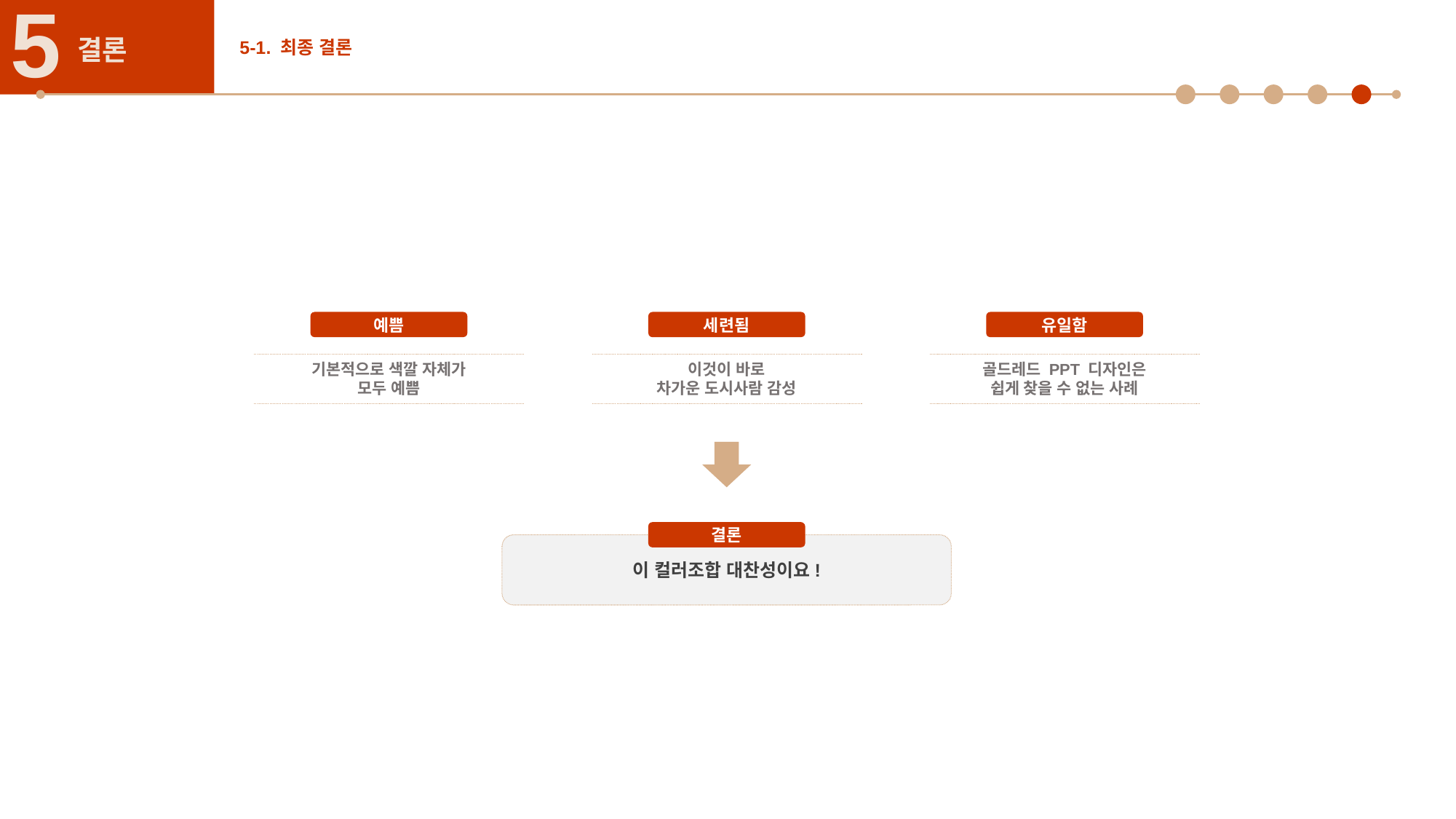

5

결론
5-1. 최종 결론

예쁨
세련됨
유일함
기본적으로 색깔 자체가
모두 예쁨
이것이 바로
차가운 도시사람 감성
골드레드 PPT 디자인은
쉽게 찾을 수 없는 사례

결론
이 컬러조합 대찬성이요!